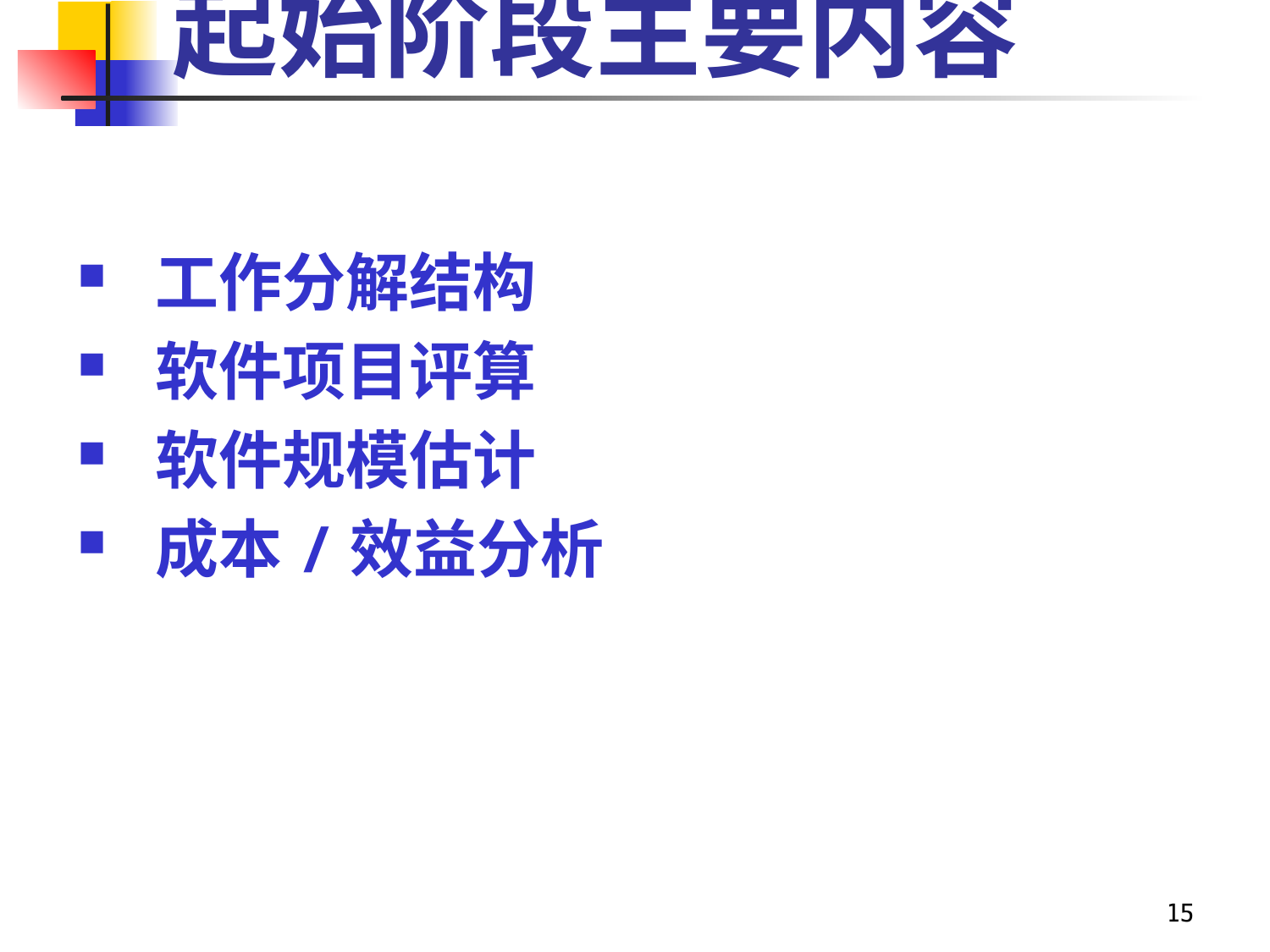

# 起始阶段主要内容
 工作分解结构
 软件项目评算
 软件规模估计
 成本/效益分析
15